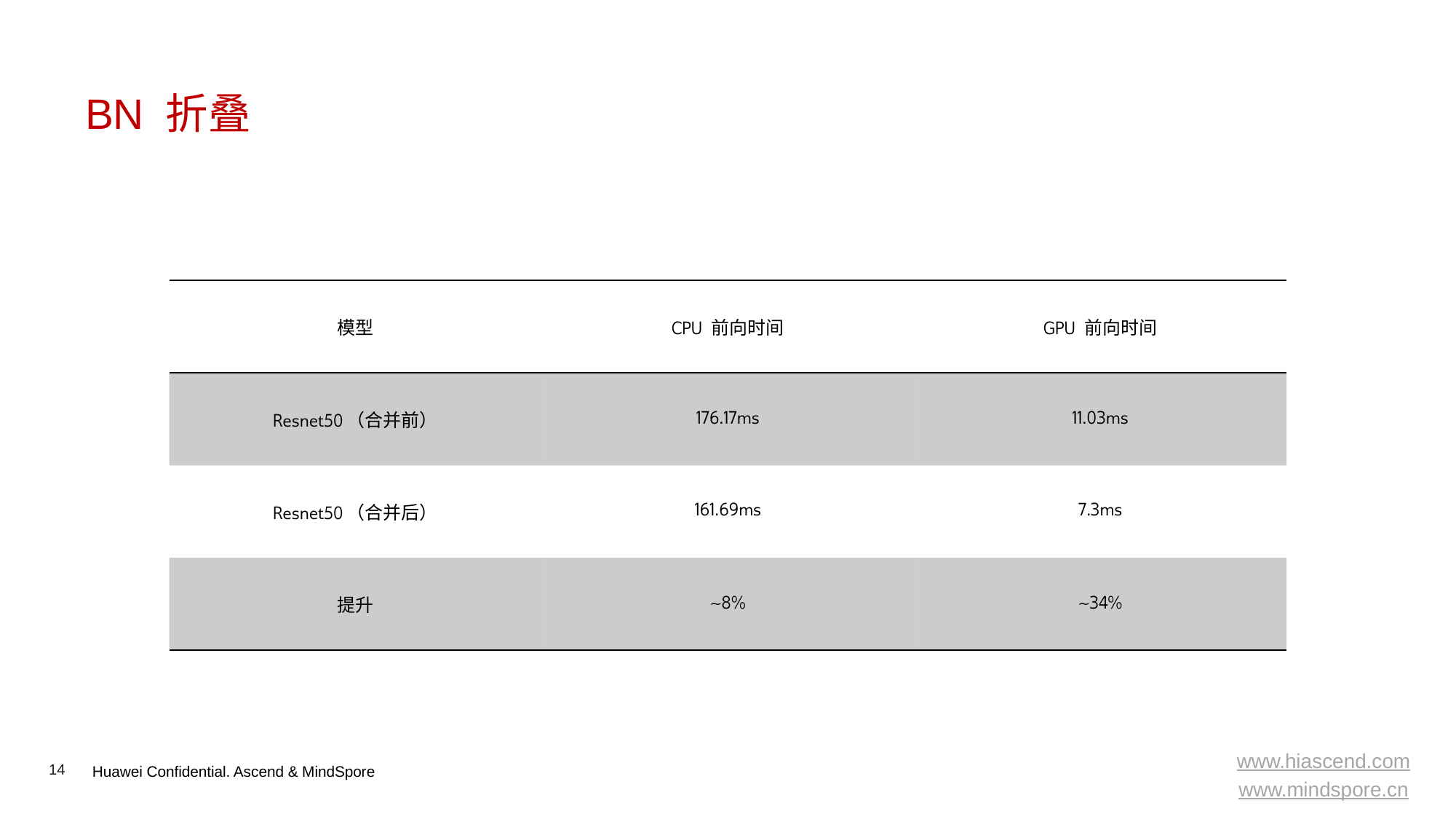

# BN 折叠
| 模型 | CPU 前向时间 | GPU 前向时间 |
| --- | --- | --- |
| Resnet50（合并前） | 176.17ms | 11.03ms |
| Resnet50（合并后） | 161.69ms | 7.3ms |
| 提升 | ~8% | ~34% |